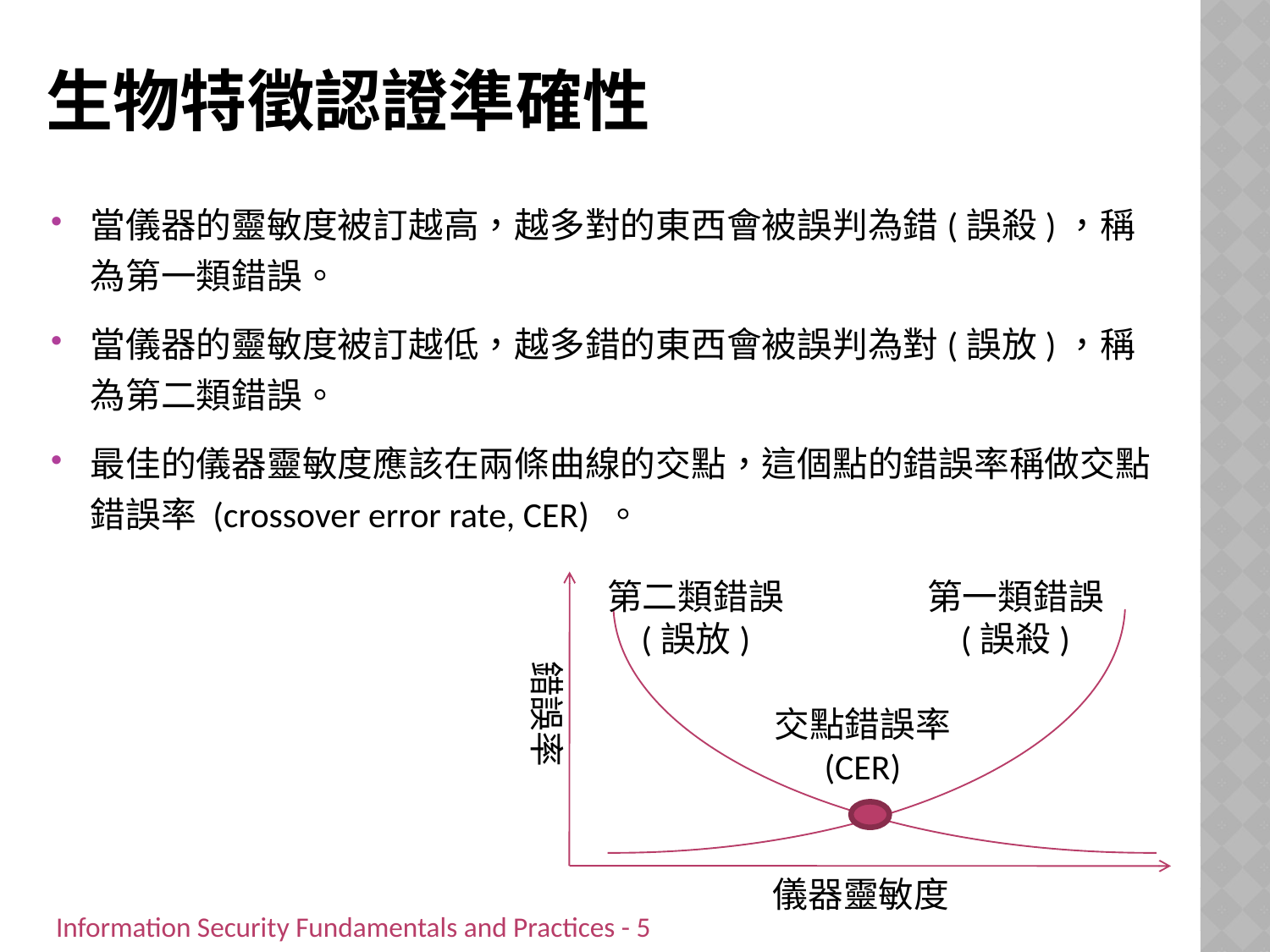

# 生物特徵認證準確性
當儀器的靈敏度被訂越高，越多對的東西會被誤判為錯(誤殺)，稱為第一類錯誤。
當儀器的靈敏度被訂越低，越多錯的東西會被誤判為對(誤放)，稱為第二類錯誤。
最佳的儀器靈敏度應該在兩條曲線的交點，這個點的錯誤率稱做交點錯誤率 (crossover error rate, CER) 。

第二類錯誤
(誤放)
第一類錯誤
(誤殺)
錯誤率
交點錯誤率
(CER)

儀器靈敏度